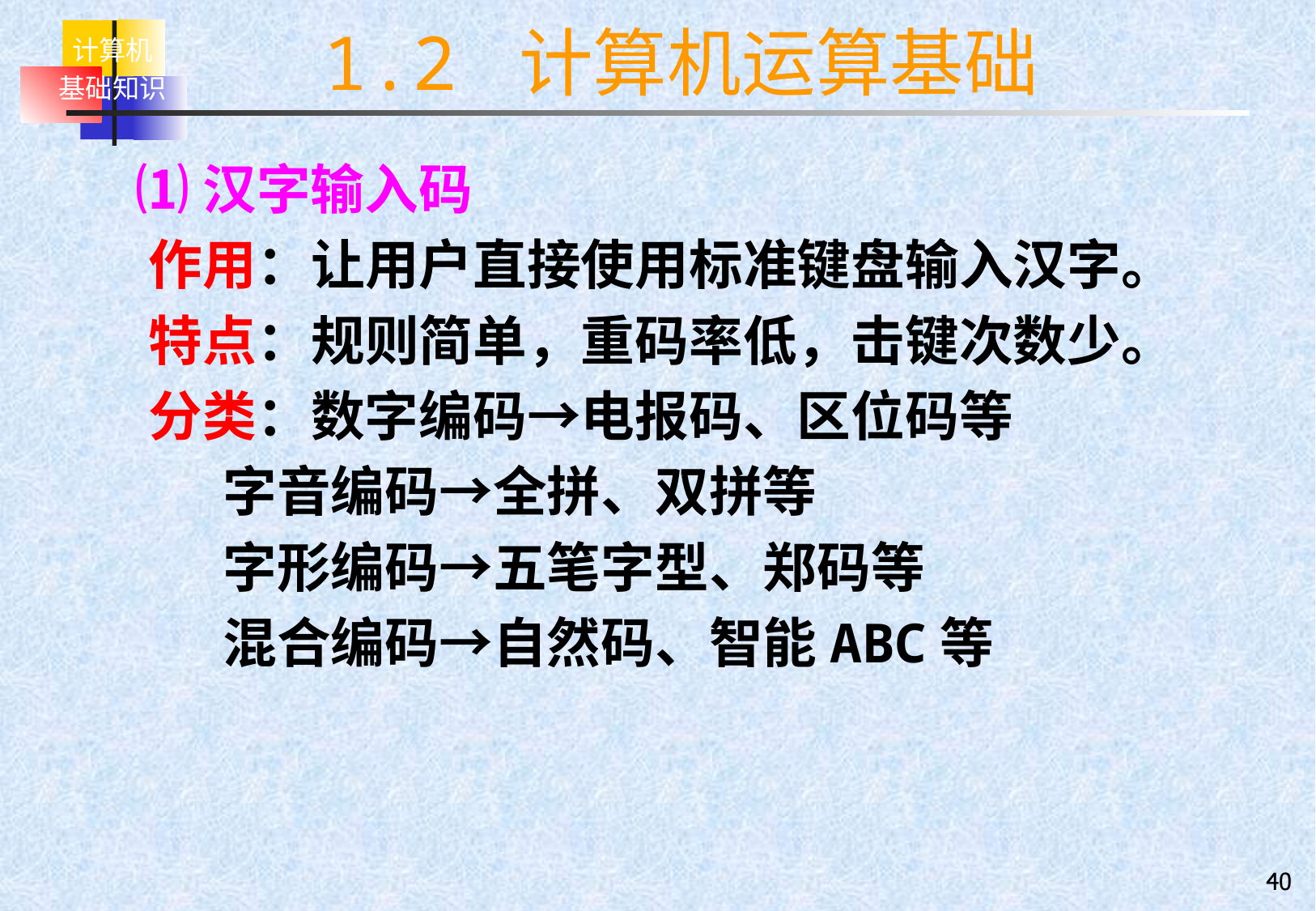

# 1.2 计算机运算基础
    ⑴汉字输入码
    作用：让用户直接使用标准键盘输入汉字。
    特点：规则简单，重码率低，击键次数少。
    分类：数字编码→电报码、区位码等
          字音编码→全拼、双拼等
          字形编码→五笔字型、郑码等
          混合编码→自然码、智能ABC等
40